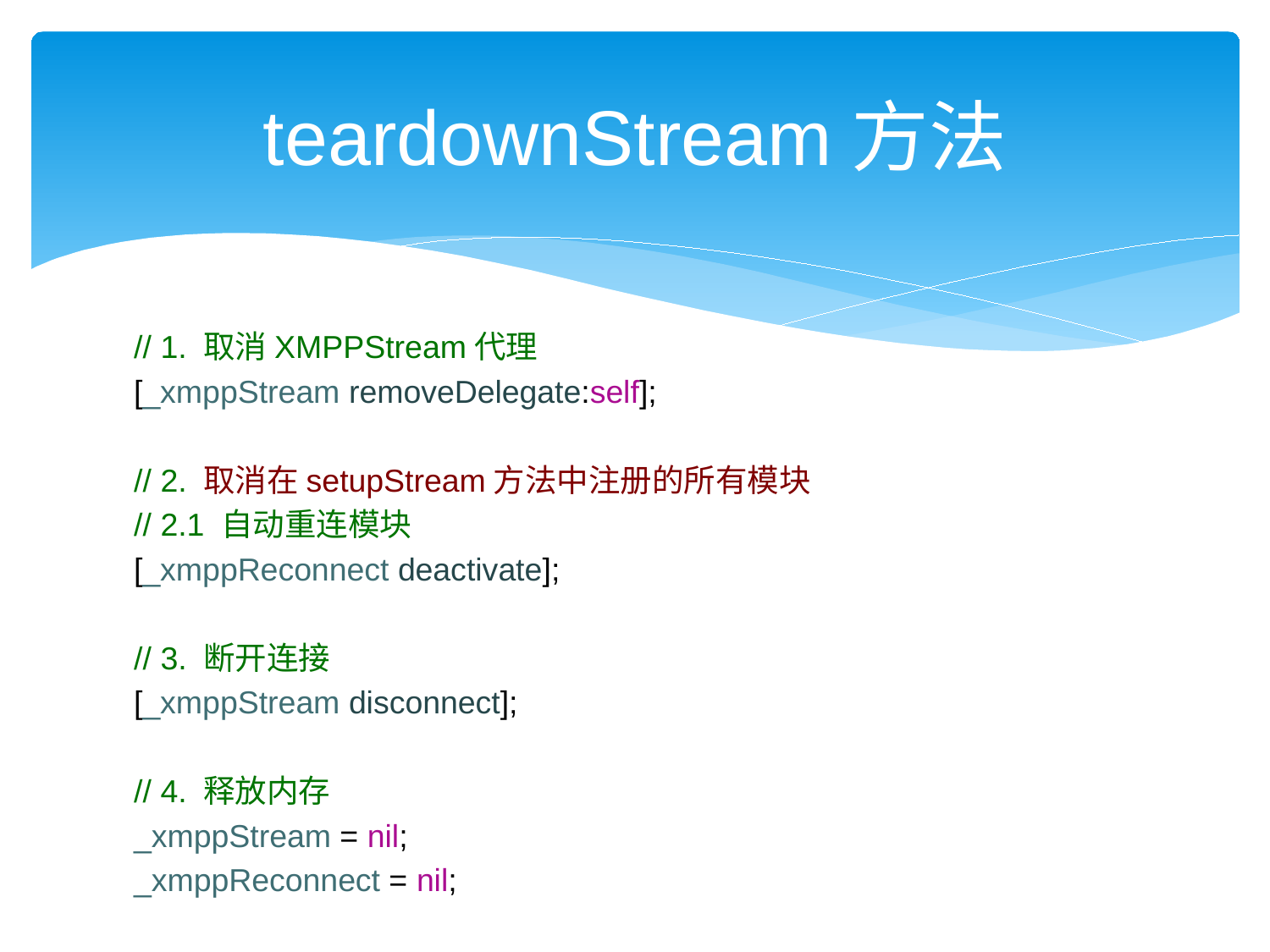

# teardownStream方法
// 1. 取消XMPPStream代理
[_xmppStream removeDelegate:self];

// 2. 取消在setupStream方法中注册的所有模块
// 2.1 自动重连模块
[_xmppReconnect deactivate];

// 3. 断开连接
[_xmppStream disconnect];

// 4. 释放内存
_xmppStream = nil;
_xmppReconnect = nil;